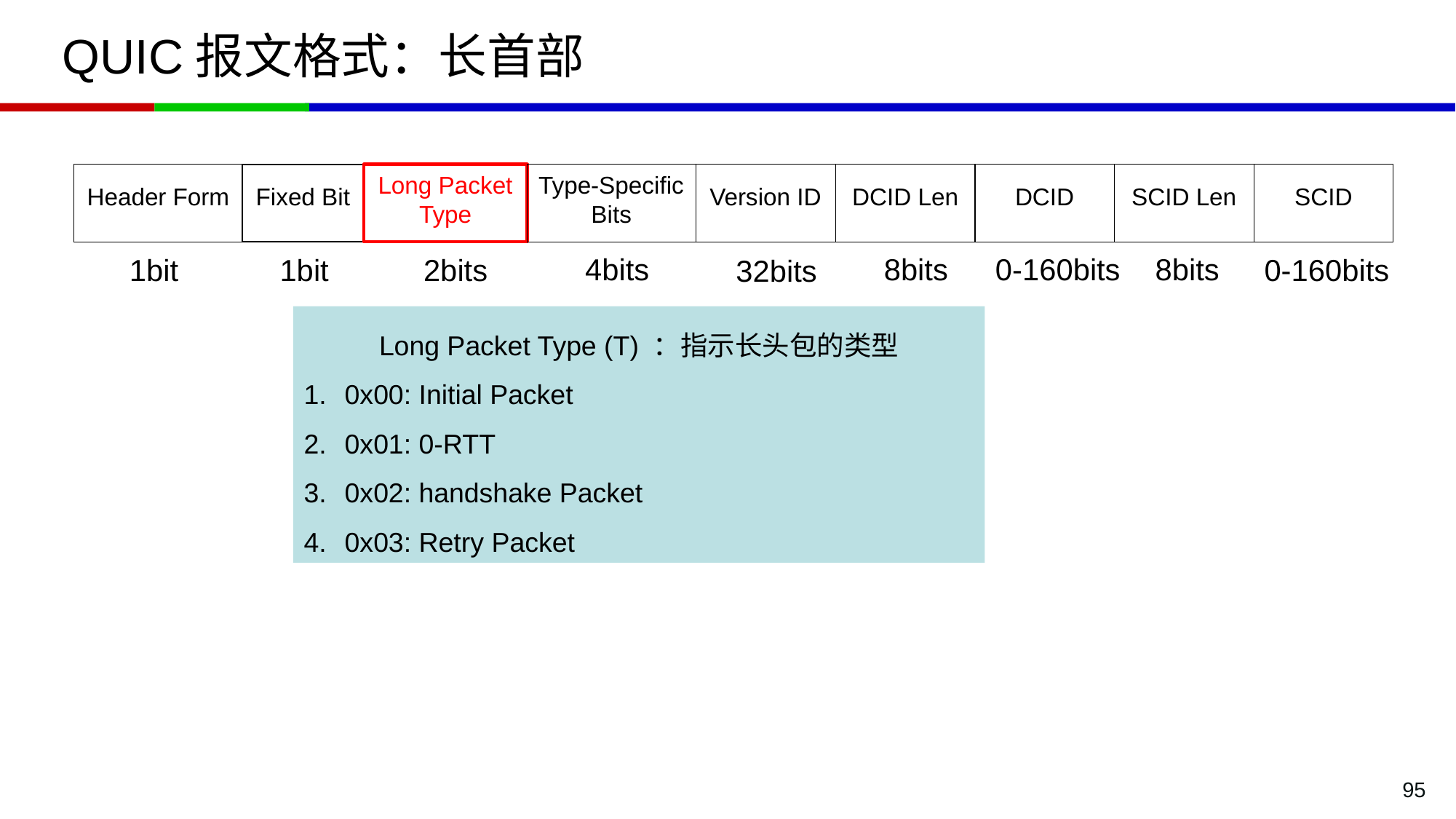

# QUIC报文格式：长首部
Header Form
Fixed Bit
Long Packet Type
Type-Specific Bits
Version ID
DCID Len
DCID
SCID Len
SCID
0-160bits
8bits
4bits
8bits
1bit
1bit
2bits
0-160bits
32bits
Long Packet Type (T) ：指示长头包的类型
0x00: Initial Packet
0x01: 0-RTT
0x02: handshake Packet
0x03: Retry Packet
95